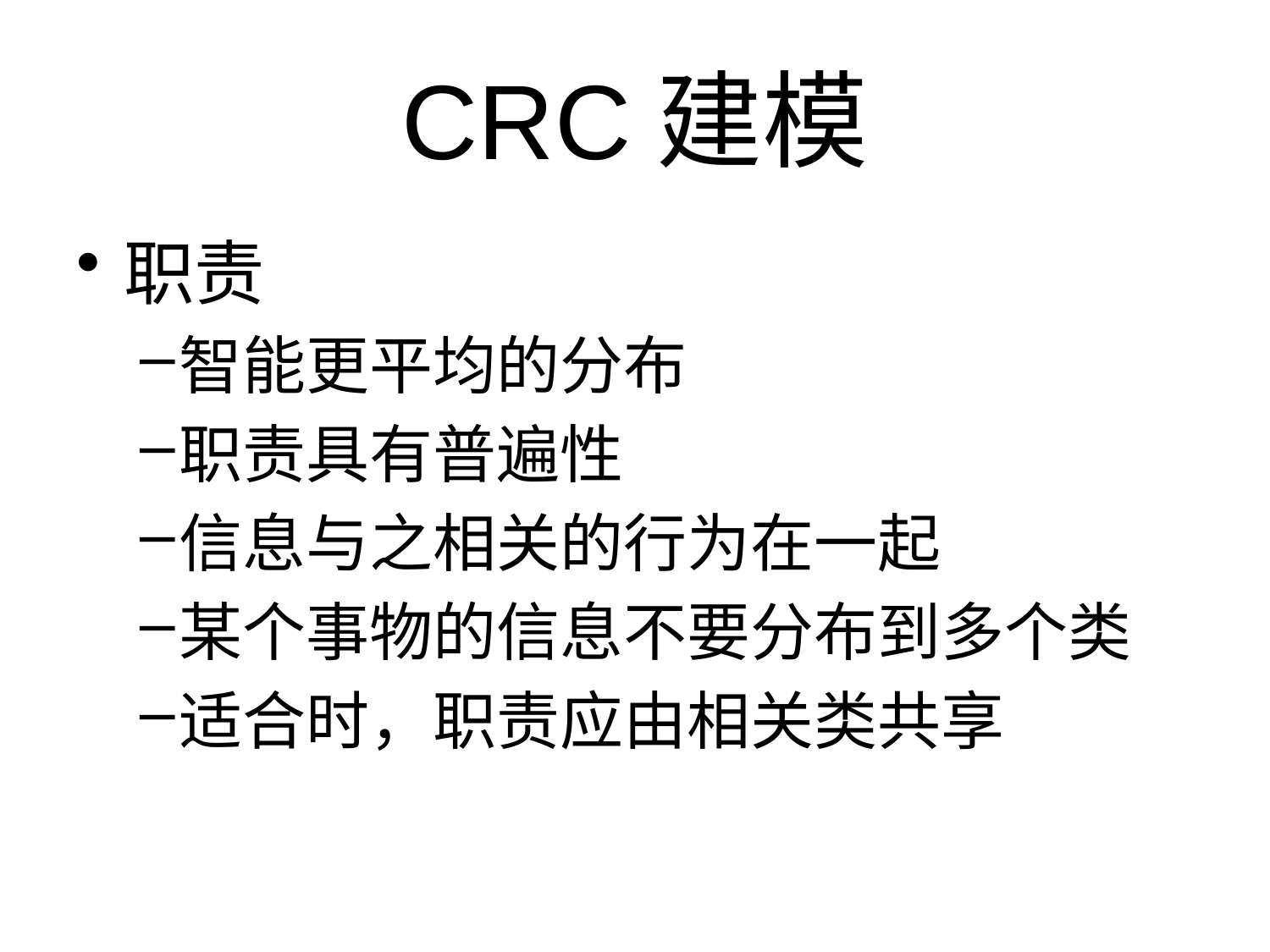

# CRC建模
职责
智能更平均的分布
职责具有普遍性
信息与之相关的行为在一起
某个事物的信息不要分布到多个类
适合时，职责应由相关类共享